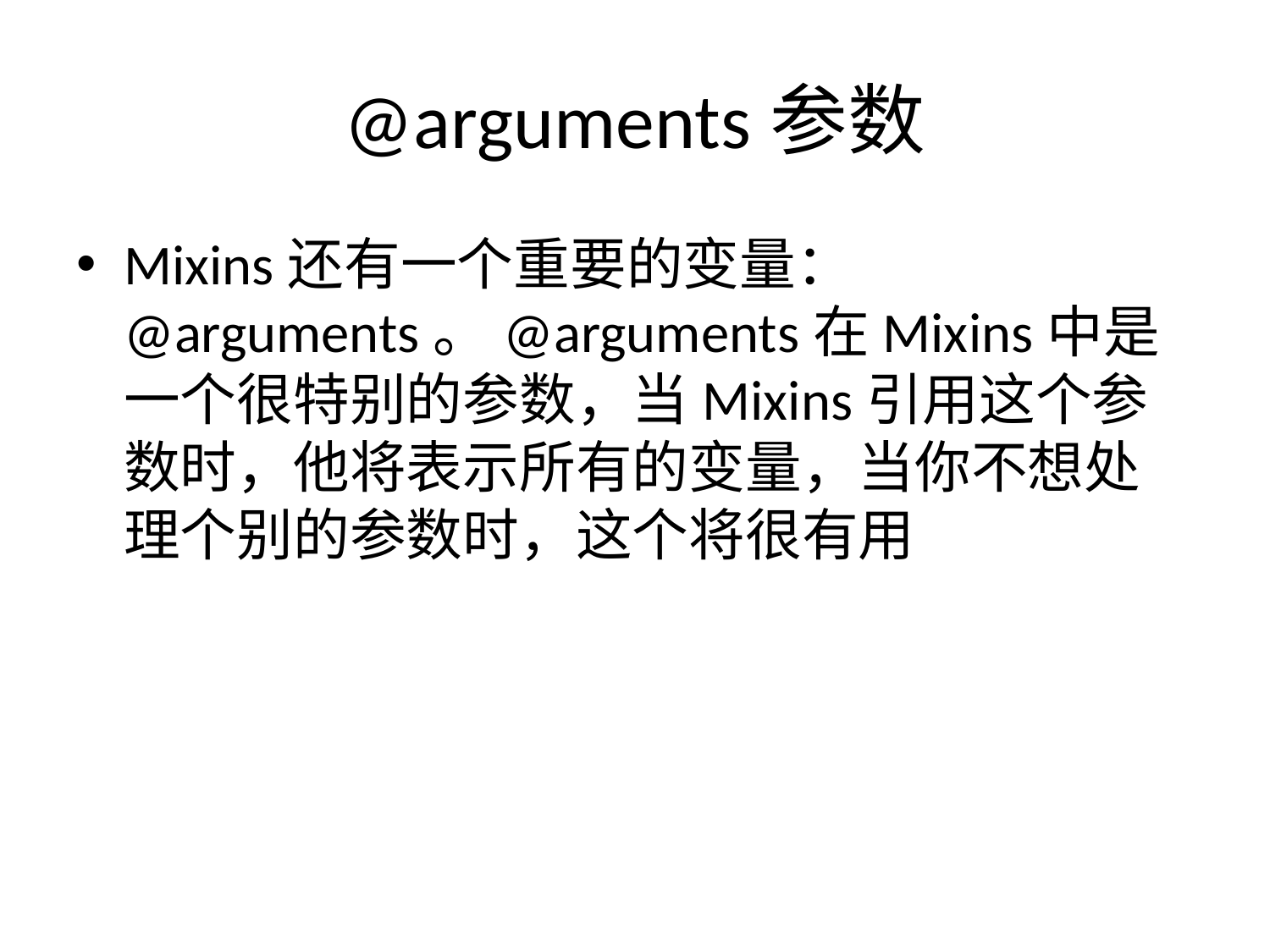

# @arguments参数
Mixins还有一个重要的变量：@arguments。@arguments在Mixins中是一个很特别的参数，当Mixins引用这个参数时，他将表示所有的变量，当你不想处理个别的参数时，这个将很有用